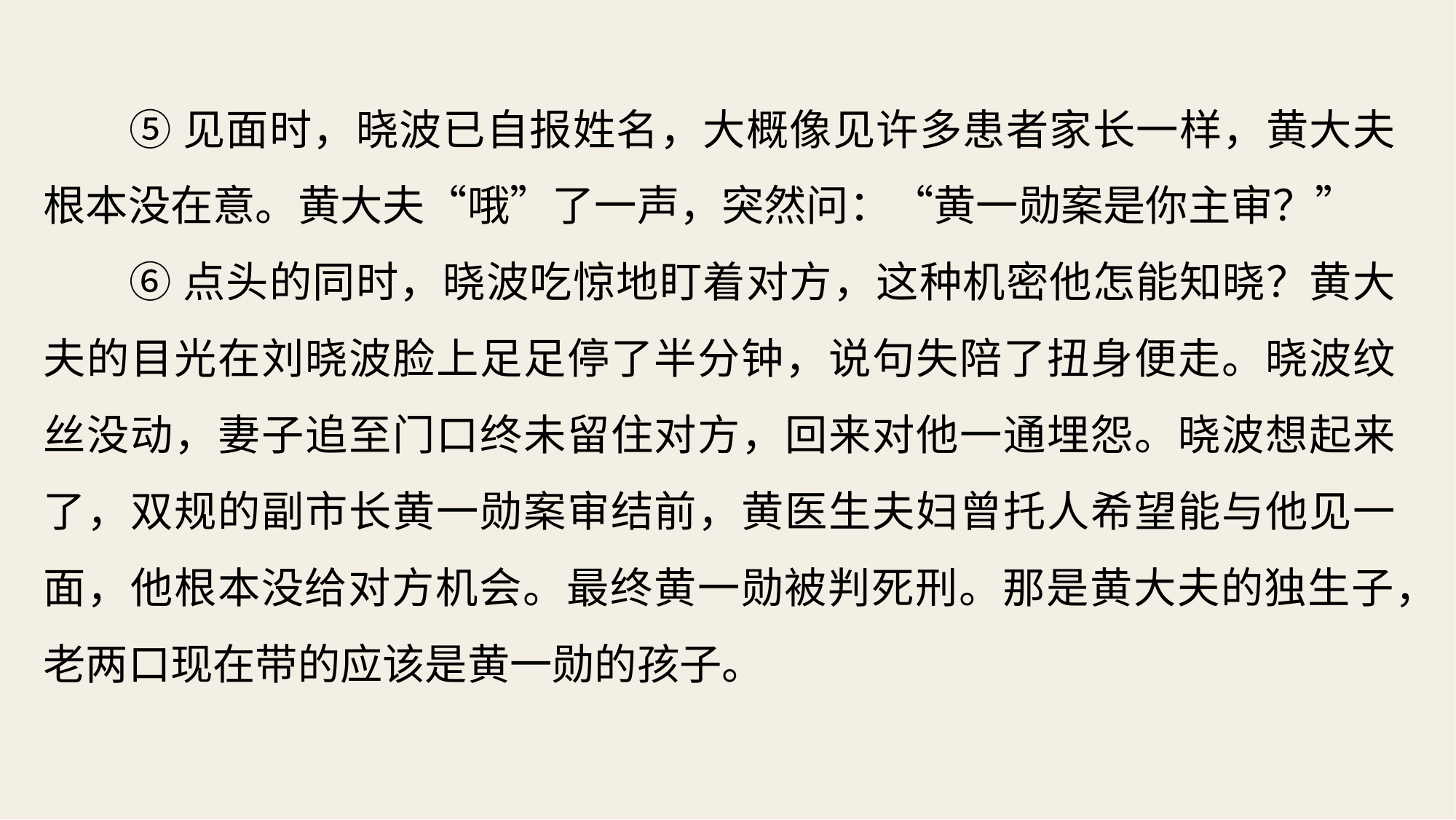

⑤见面时，晓波已自报姓名，大概像见许多患者家长一样，黄大夫根本没在意。黄大夫“哦”了一声，突然问：“黄一勋案是你主审？”
⑥点头的同时，晓波吃惊地盯着对方，这种机密他怎能知晓？黄大夫的目光在刘晓波脸上足足停了半分钟，说句失陪了扭身便走。晓波纹丝没动，妻子追至门口终未留住对方，回来对他一通埋怨。晓波想起来了，双规的副市长黄一勋案审结前，黄医生夫妇曾托人希望能与他见一面，他根本没给对方机会。最终黄一勋被判死刑。那是黄大夫的独生子，老两口现在带的应该是黄一勋的孩子。